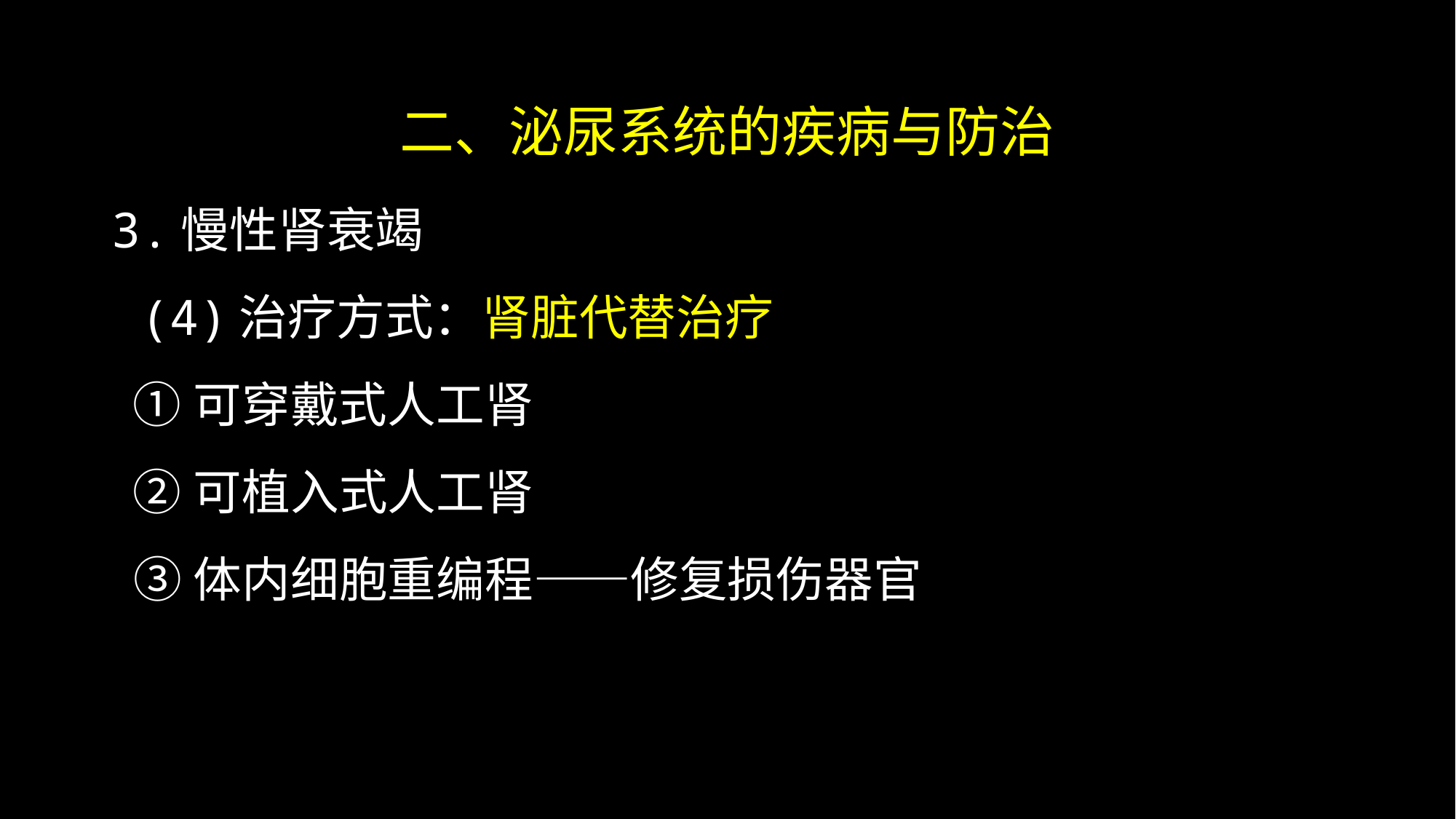

二、泌尿系统的疾病与防治
3.慢性肾衰竭
 (4)治疗方式：肾脏代替治疗
  ①可穿戴式人工肾
  ②可植入式人工肾
  ③体内细胞重编程——修复损伤器官